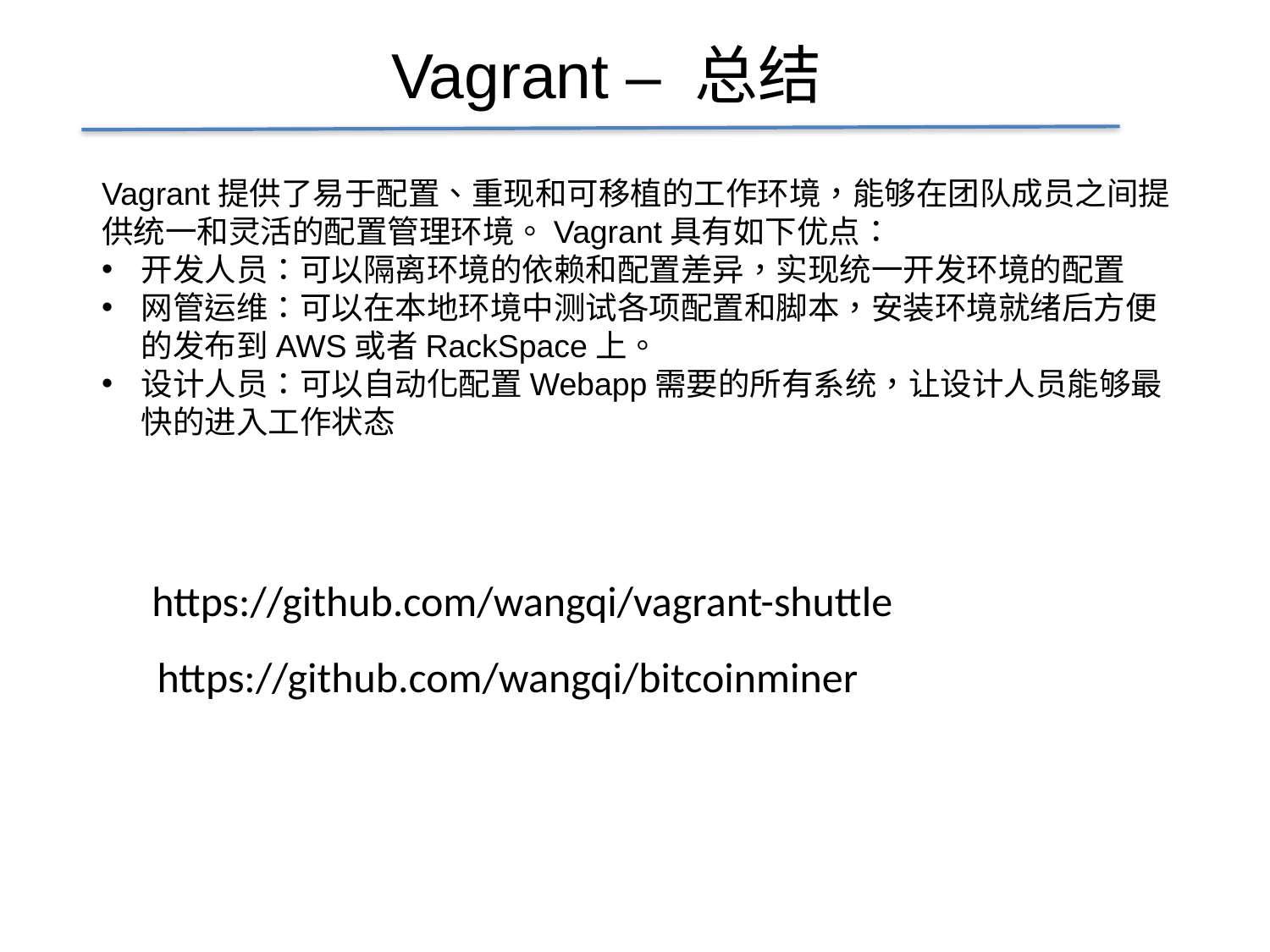

Vagrant – 总结
Vagrant提供了易于配置、重现和可移植的工作环境，能够在团队成员之间提供统一和灵活的配置管理环境。Vagrant具有如下优点：
开发人员：可以隔离环境的依赖和配置差异，实现统一开发环境的配置
网管运维：可以在本地环境中测试各项配置和脚本，安装环境就绪后方便的发布到AWS或者RackSpace上。
设计人员：可以自动化配置Webapp需要的所有系统，让设计人员能够最快的进入工作状态
https://github.com/wangqi/vagrant-shuttle
https://github.com/wangqi/bitcoinminer